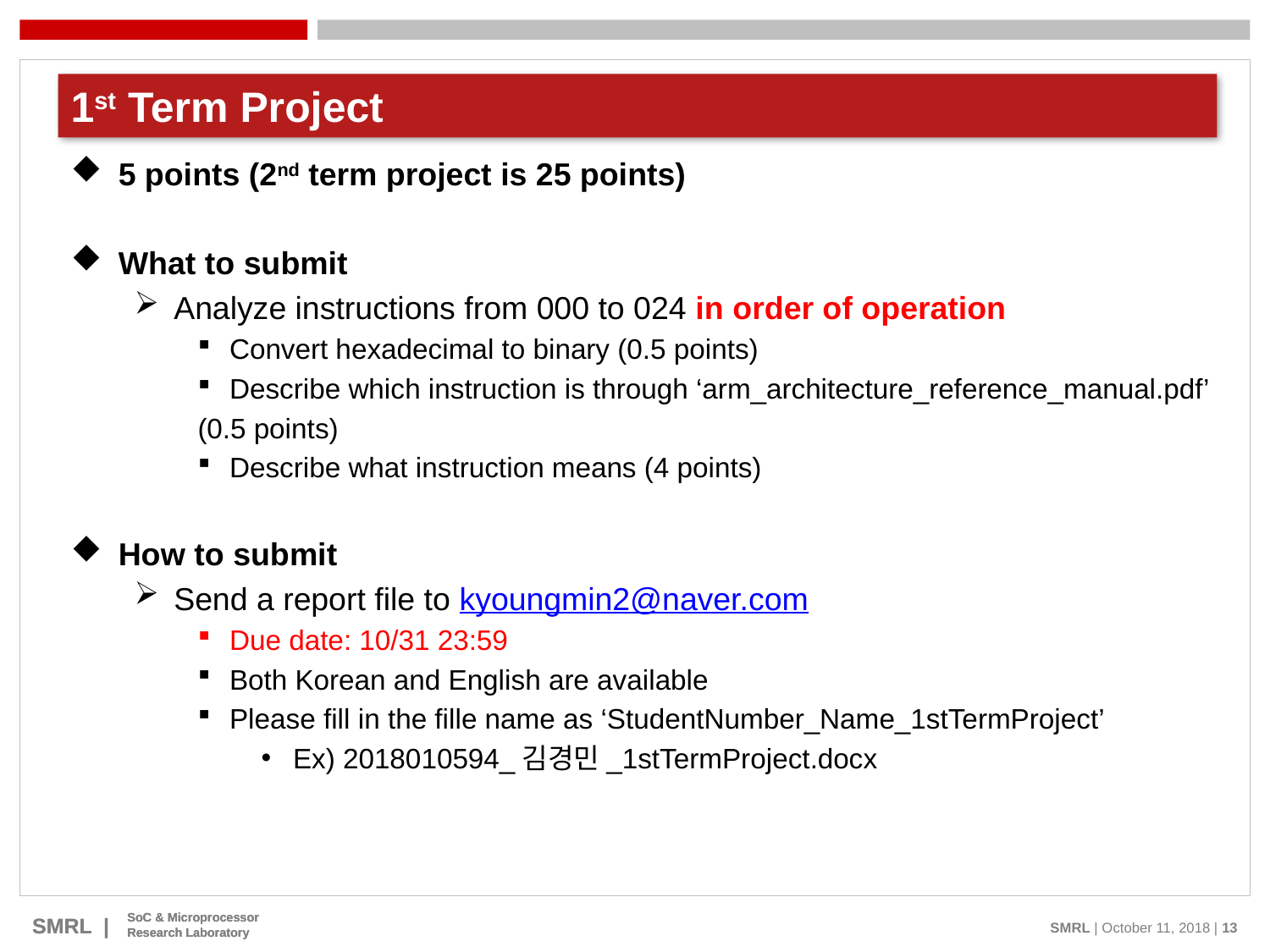

# 1st Term Project
5 points (2nd term project is 25 points)

What to submit
Analyze instructions from 000 to 024 in order of operation
Convert hexadecimal to binary (0.5 points)
Describe which instruction is through ‘arm_architecture_reference_manual.pdf’
(0.5 points)
Describe what instruction means (4 points)

How to submit
Send a report file to kyoungmin2@naver.com
Due date: 10/31 23:59
Both Korean and English are available
Please fill in the fille name as ‘StudentNumber_Name_1stTermProject’
Ex) 2018010594_김경민_1stTermProject.docx